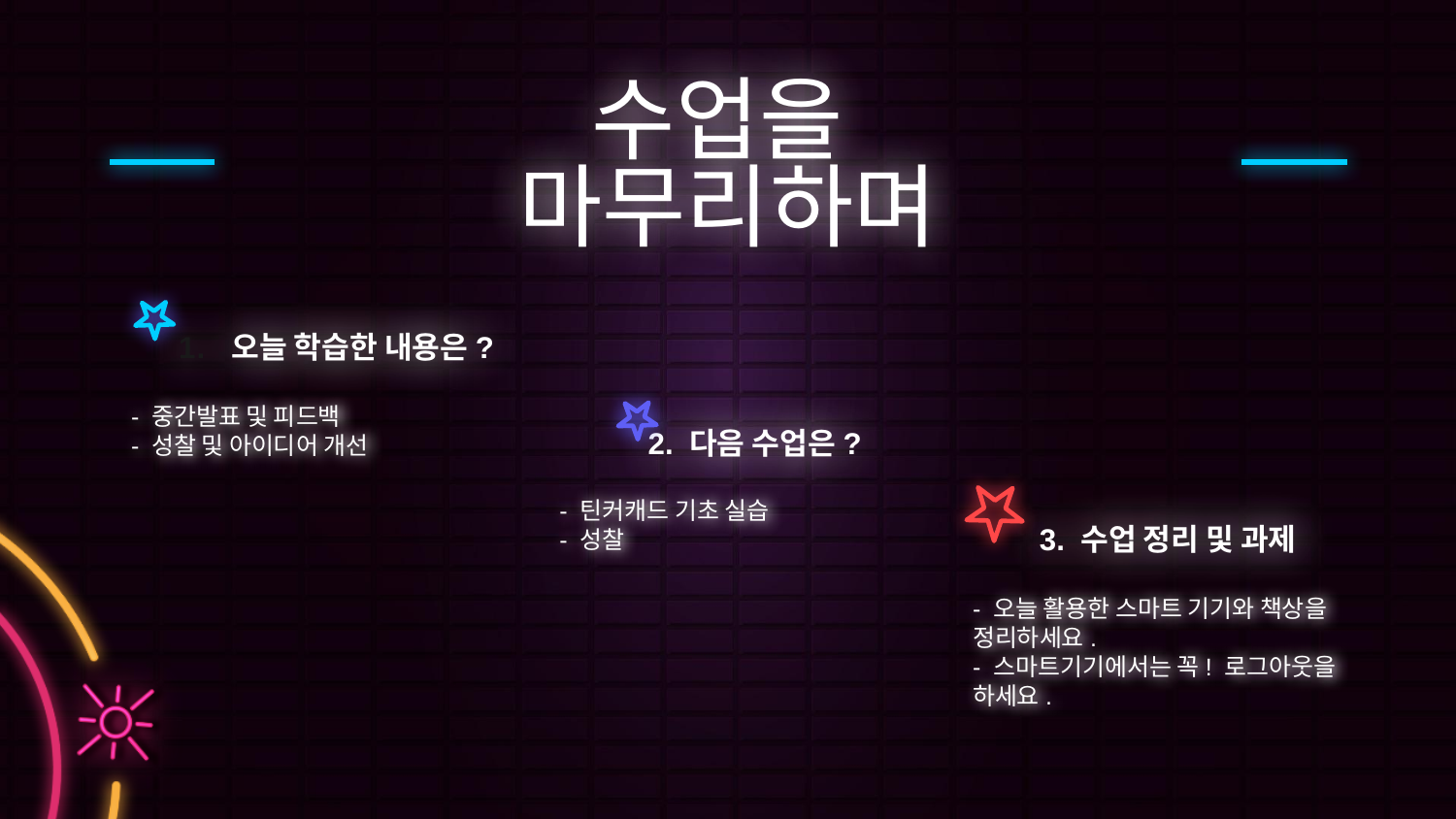

# 수업을
마무리하며

오늘 학습한 내용은?
- 중간발표 및 피드백
- 성찰 및 아이디어 개선
2. 다음 수업은?

- 틴커캐드 기초 실습
- 성찰

3. 수업 정리 및 과제
- 오늘 활용한 스마트 기기와 책상을 정리하세요.
- 스마트기기에서는 꼭! 로그아웃을 하세요.